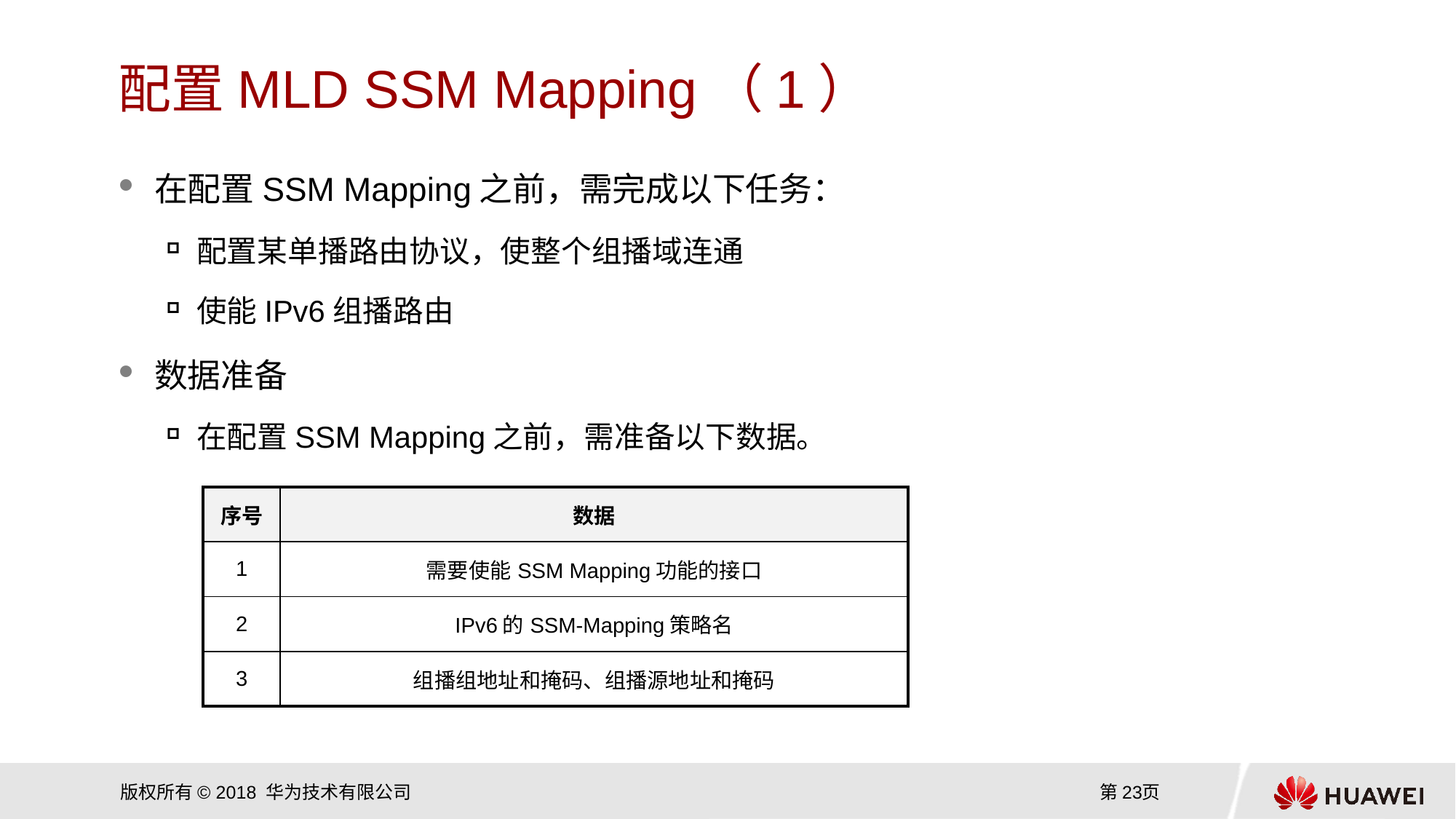

# 配置MLD SSM Mapping（1）
在配置SSM Mapping之前，需完成以下任务：
配置某单播路由协议，使整个组播域连通
使能IPv6组播路由
数据准备
在配置SSM Mapping之前，需准备以下数据。

| 序号 | 数据 |
| --- | --- |
| 1 | 需要使能SSM Mapping功能的接口 |
| 2 | IPv6的SSM-Mapping策略名 |
| 3 | 组播组地址和掩码、组播源地址和掩码 |